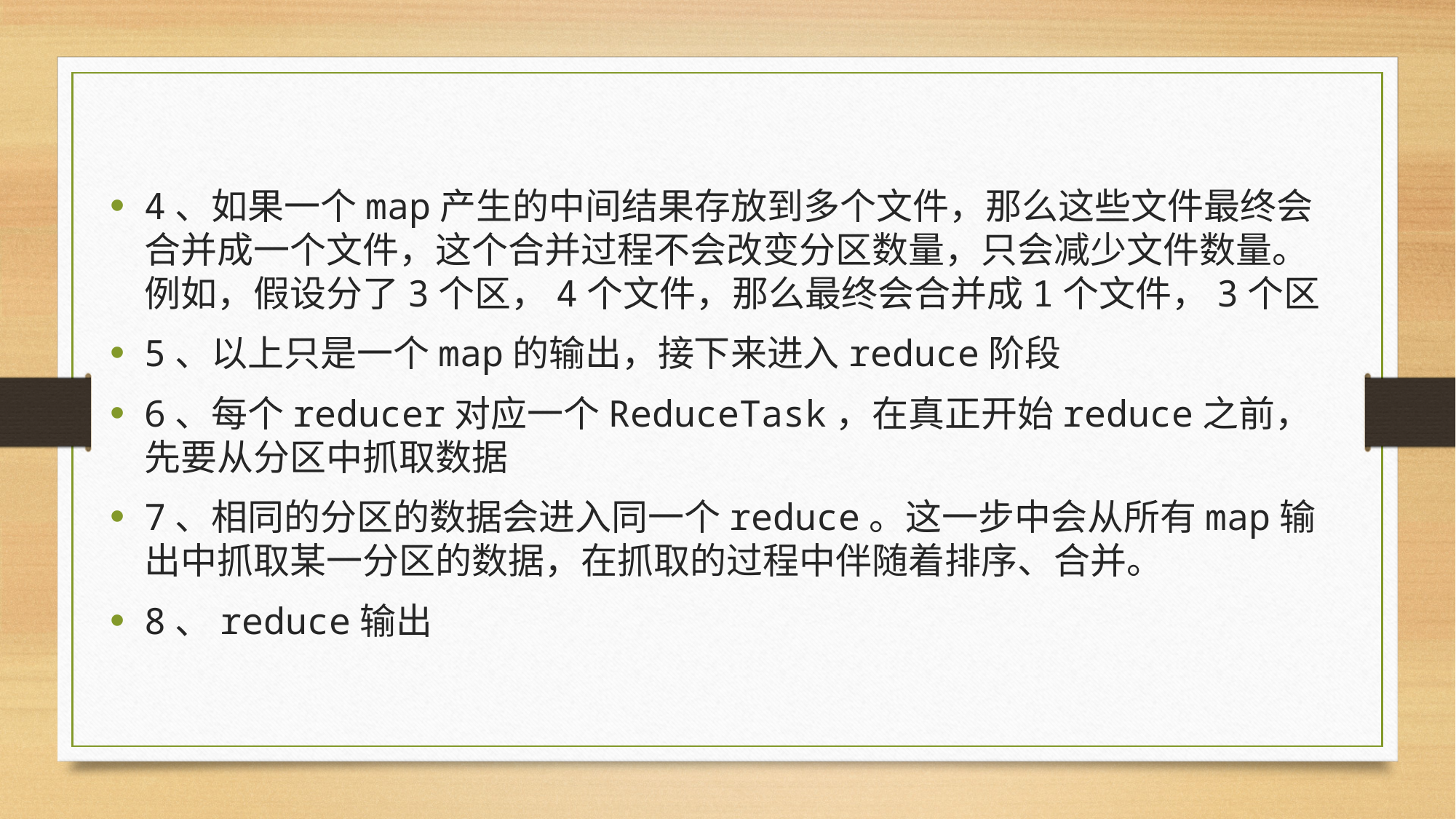

#
4、如果一个map产生的中间结果存放到多个文件，那么这些文件最终会合并成一个文件，这个合并过程不会改变分区数量，只会减少文件数量。例如，假设分了3个区，4个文件，那么最终会合并成1个文件，3个区
5、以上只是一个map的输出，接下来进入reduce阶段
6、每个reducer对应一个ReduceTask，在真正开始reduce之前，先要从分区中抓取数据
7、相同的分区的数据会进入同一个reduce。这一步中会从所有map输出中抓取某一分区的数据，在抓取的过程中伴随着排序、合并。
8、reduce输出